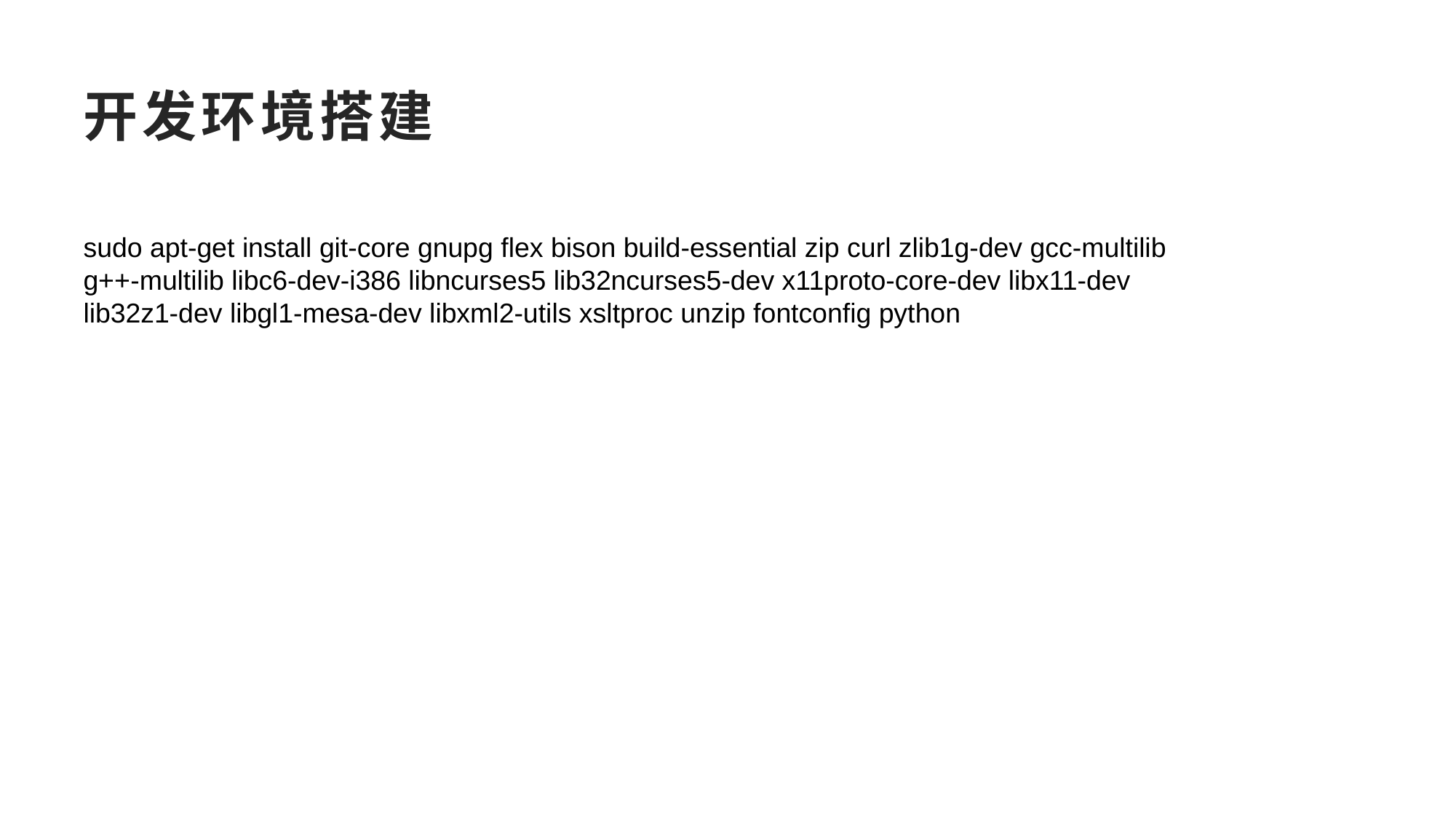

# 开发环境搭建
sudo apt-get install git-core gnupg flex bison build-essential zip curl zlib1g-dev gcc-multilib g++-multilib libc6-dev-i386 libncurses5 lib32ncurses5-dev x11proto-core-dev libx11-dev lib32z1-dev libgl1-mesa-dev libxml2-utils xsltproc unzip fontconfig python